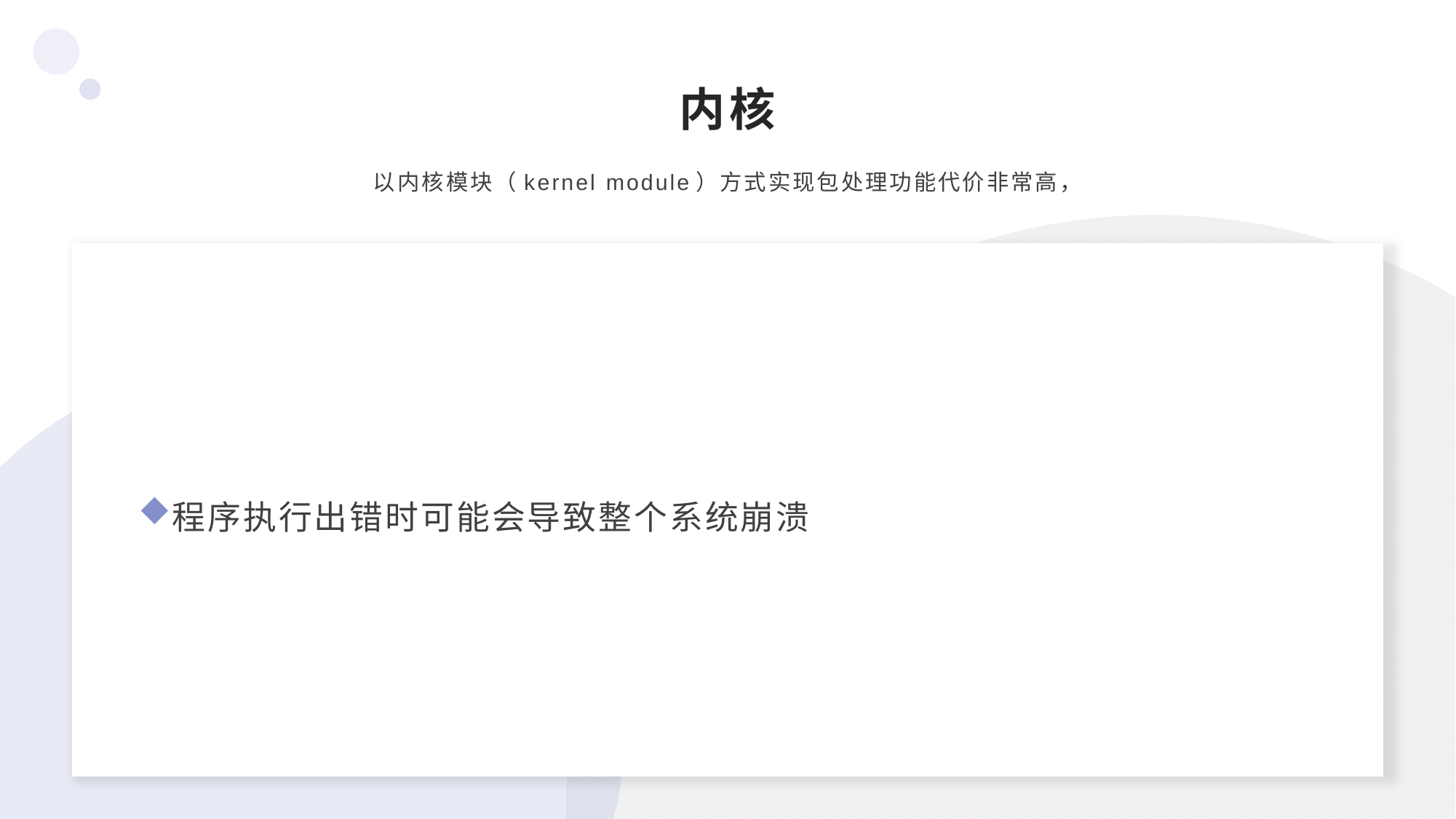

内核

以内核模块（kernel module）方式实现包处理功能代价非常高，

程序执行出错时可能会导致整个系统崩溃